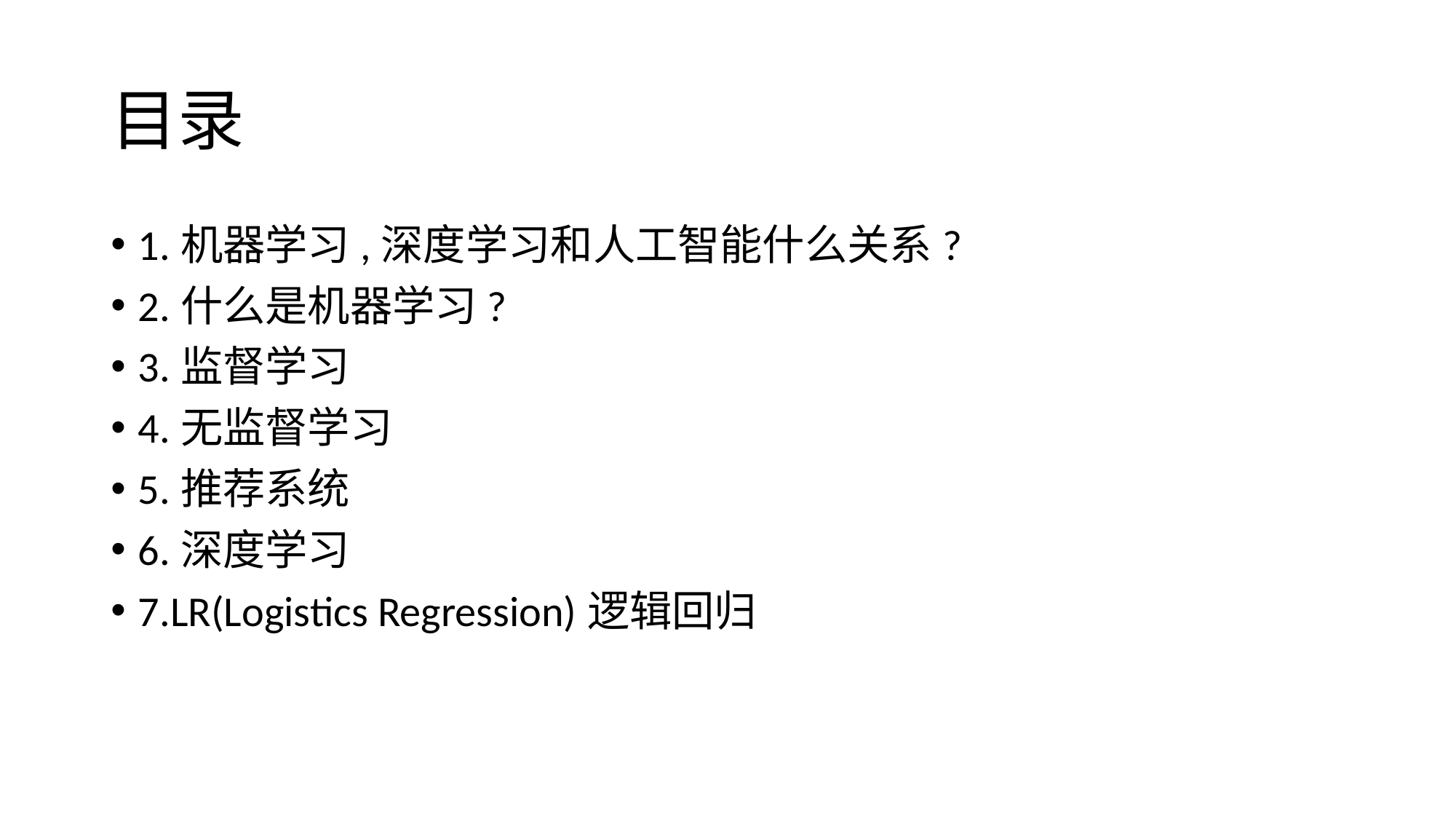

# 目录
1.机器学习,深度学习和人工智能什么关系?
2.什么是机器学习?
3.监督学习
4.无监督学习
5.推荐系统
6.深度学习
7.LR(Logistics Regression)逻辑回归